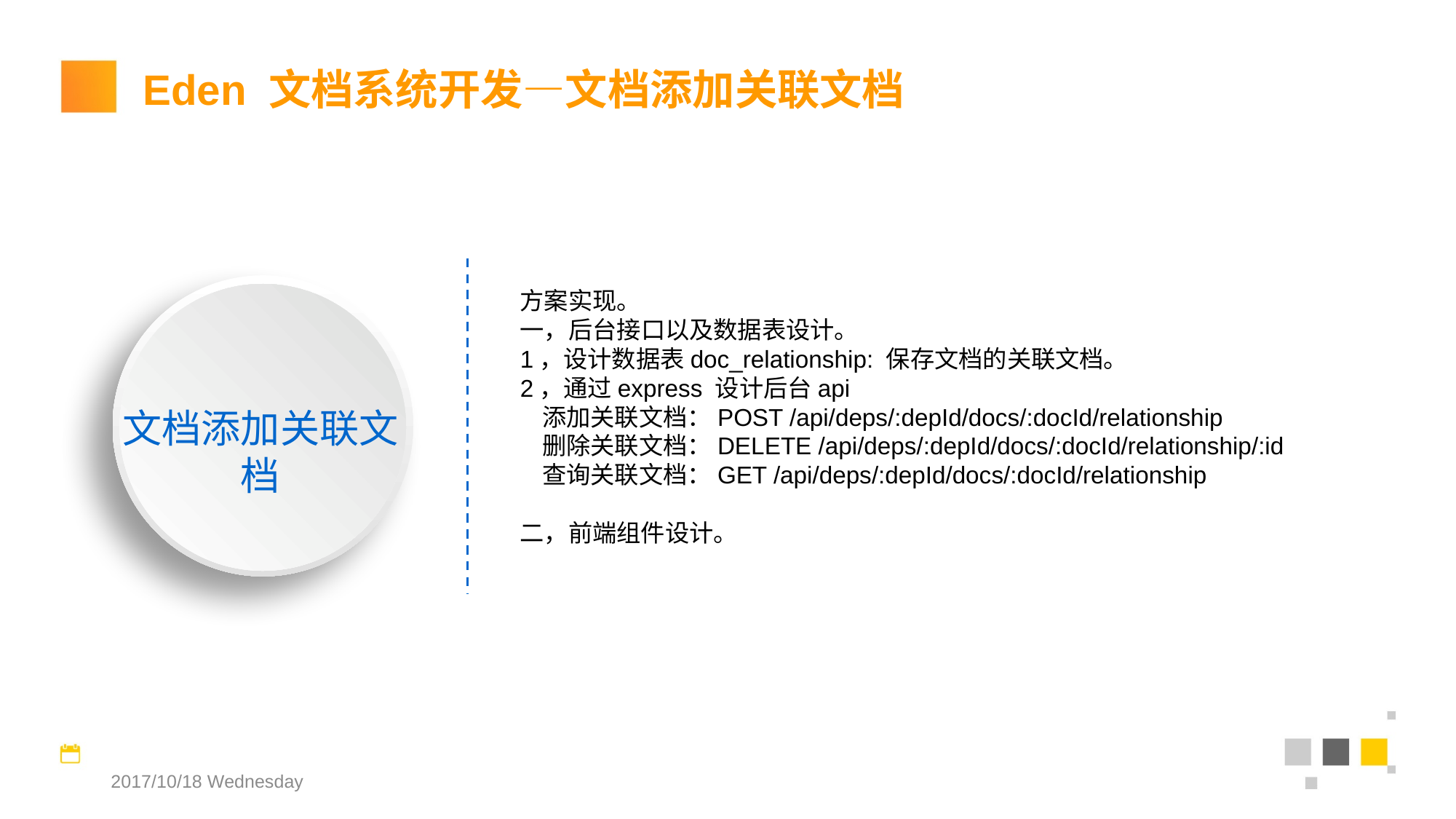

Eden 文档系统开发—文档添加关联文档

方案实现。
一，后台接口以及数据表设计。
1，设计数据表doc_relationship: 保存文档的关联文档。
2，通过express 设计后台api
   添加关联文档：POST /api/deps/:depId/docs/:docId/relationship
   删除关联文档：DELETE /api/deps/:depId/docs/:docId/relationship/:id
   查询关联文档：GET /api/deps/:depId/docs/:docId/relationship

二，前端组件设计。
文档添加关联文档
2017/10/18 Wednesday
14